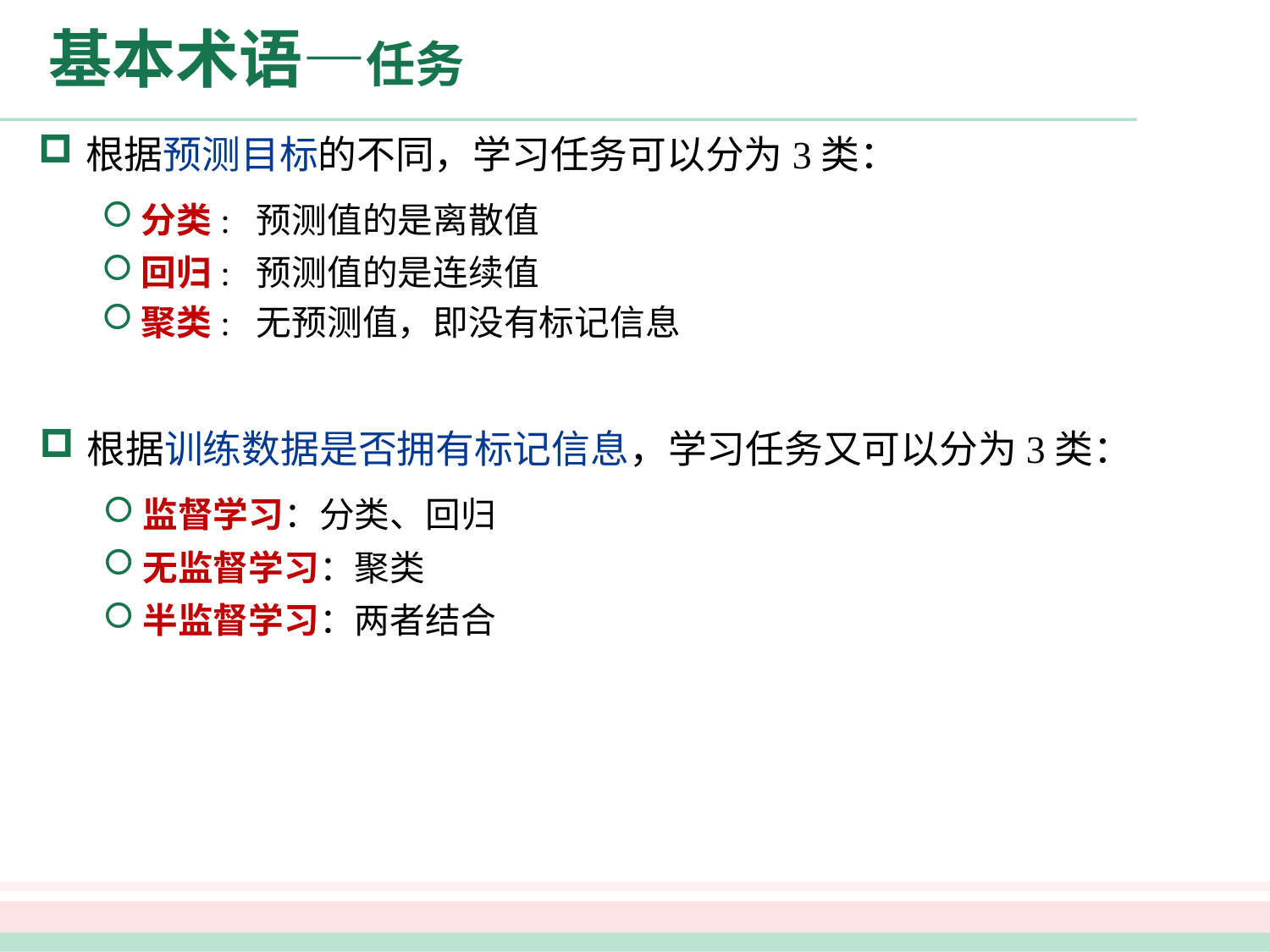

# 基本术语—任务
根据预测目标的不同，学习任务可以分为3类：
分类:  预测值的是离散值
回归:  预测值的是连续值
聚类:  无预测值，即没有标记信息

根据训练数据是否拥有标记信息，学习任务又可以分为3类：
监督学习：分类、回归
无监督学习：聚类
半监督学习：两者结合